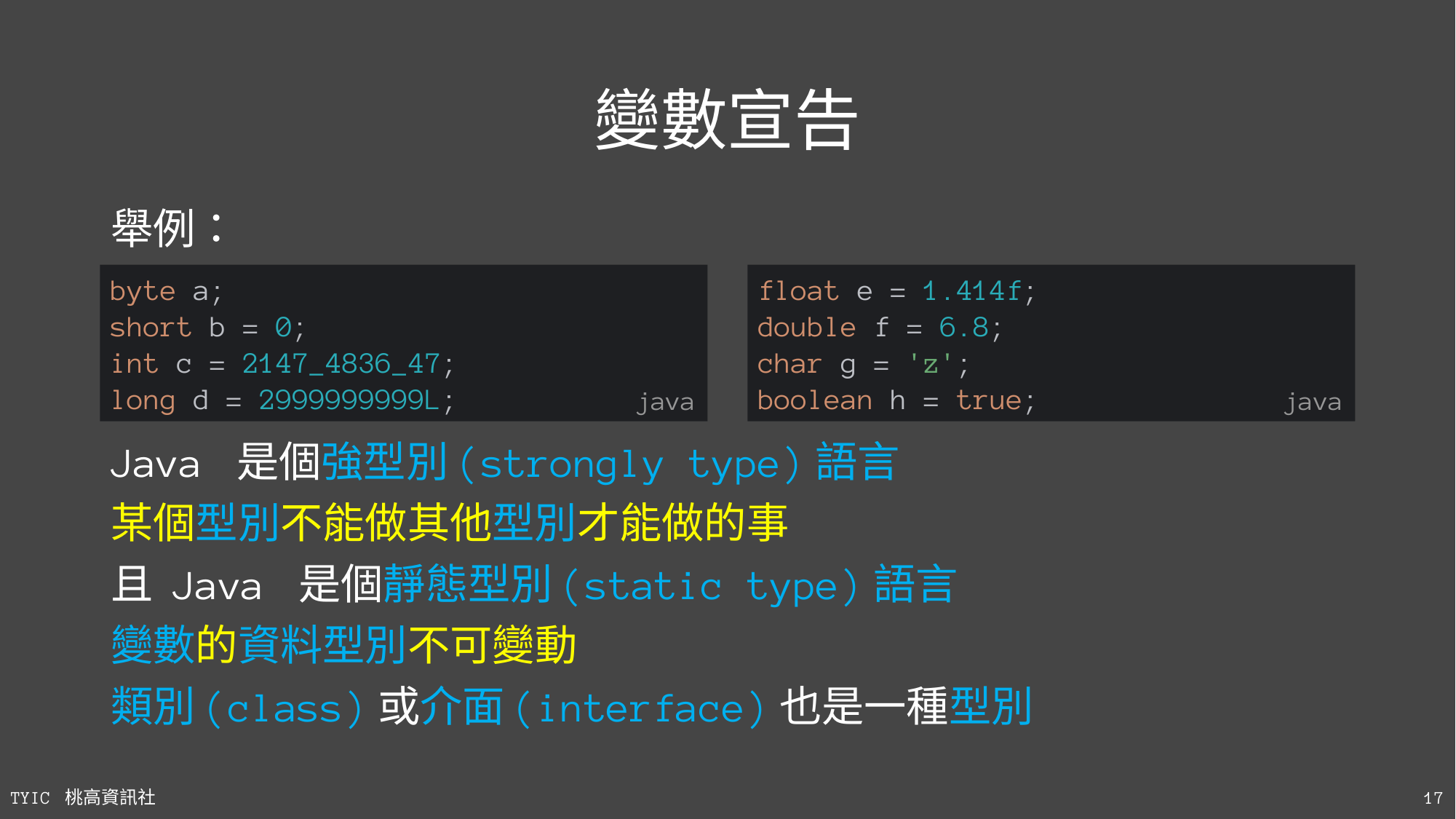

# 變數宣告
舉例：
byte a;
short b = 0;
int c = 2147_4836_47;
long d = 2999999999L;
java
float e = 1.414f;
double f = 6.8;
char g = 'z';
boolean h = true;
java
Java 是個強型別(strongly type)語言
某個型別不能做其他型別才能做的事
且 Java 是個靜態型別(static type)語言
變數的資料型別不可變動
類別(class)或介面(interface)也是一種型別